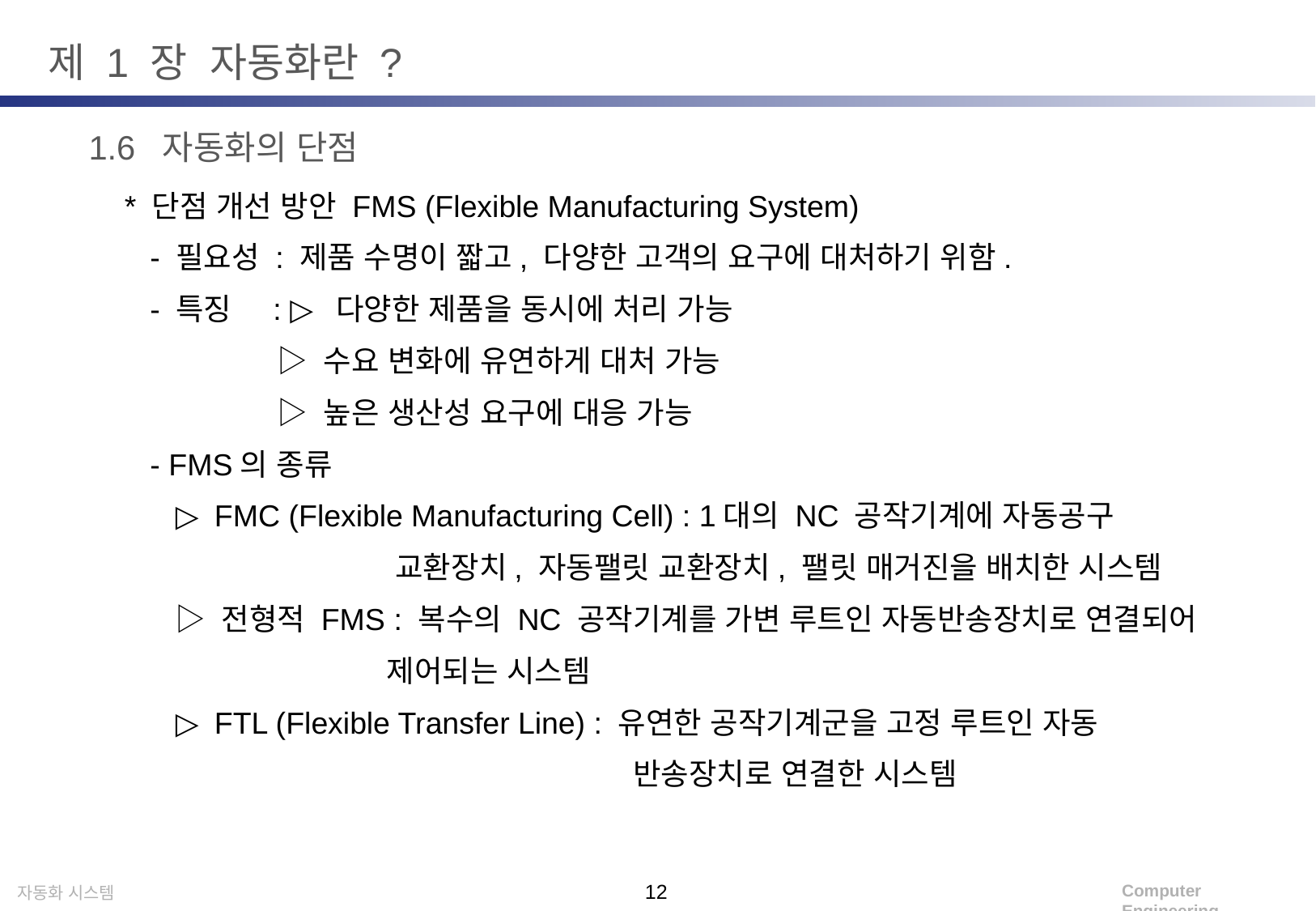

제 1 장  자동화란 ?
1.6  자동화의 단점
* 단점 개선 방안 FMS (Flexible Manufacturing System)
   - 필요성 : 제품 수명이 짧고, 다양한 고객의 요구에 대처하기 위함.
   - 특징    : ▷ 다양한 제품을 동시에 처리 가능
                  ▷ 수요 변화에 유연하게 대처 가능
                  ▷ 높은 생산성 요구에 대응 가능
   - FMS의 종류
      ▷ FMC (Flexible Manufacturing Cell) : 1대의 NC 공작기계에 자동공구
                               교환장치, 자동팰릿 교환장치, 팰릿 매거진을 배치한 시스템
      ▷ 전형적 FMS : 복수의 NC 공작기계를 가변 루트인 자동반송장치로 연결되어
                              제어되는 시스템
      ▷ FTL (Flexible Transfer Line) : 유연한 공작기계군을 고정 루트인 자동
                                                           반송장치로 연결한 시스템